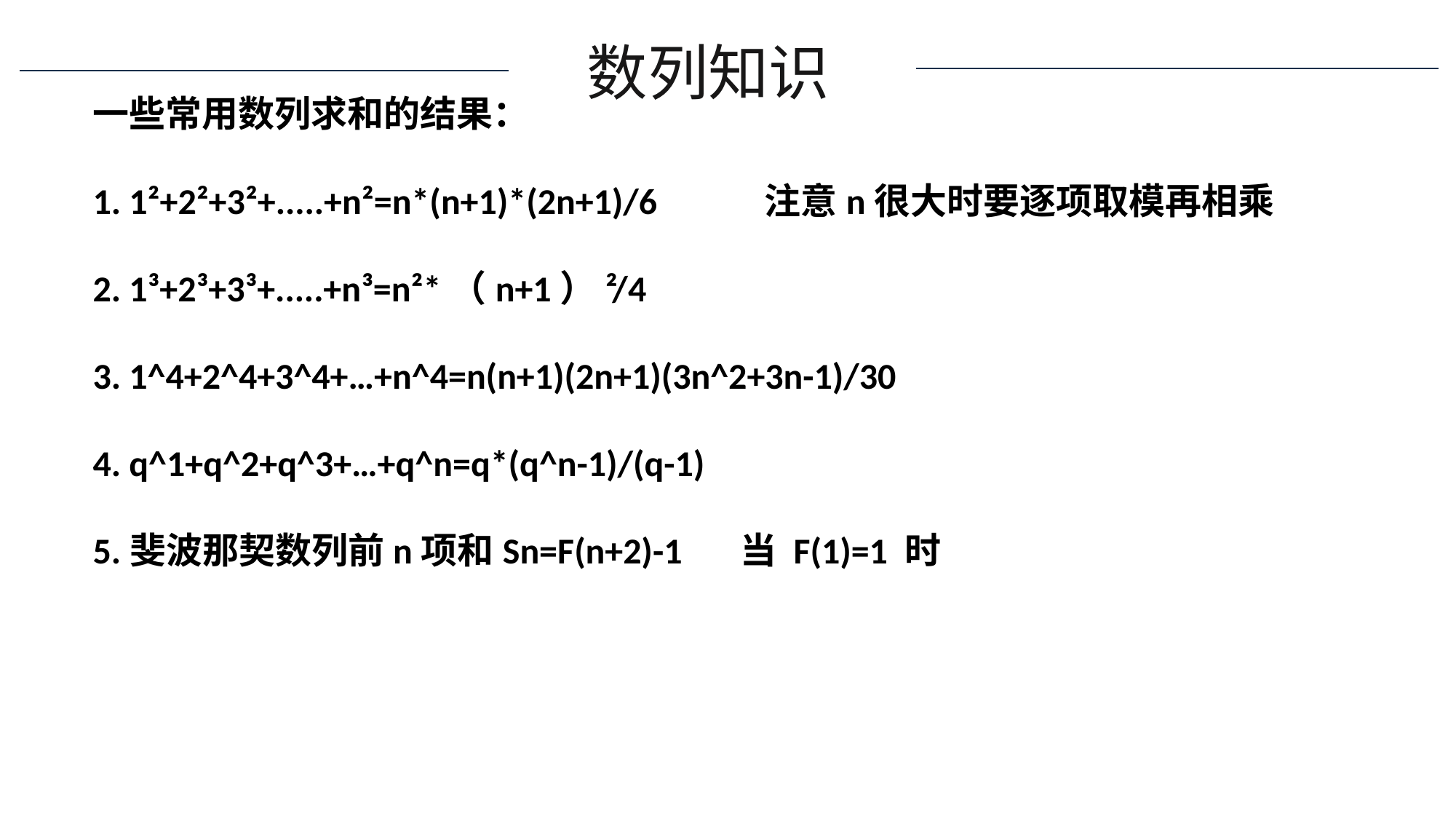

数列知识
一些常用数列求和的结果：

1. 1²+2²+3²+.....+n²=n*(n+1)*(2n+1)/6            注意n很大时要逐项取模再相乘

2. 1³+2³+3³+.....+n³=n²*（n+1）²/4

3. 1^4+2^4+3^4+…+n^4=n(n+1)(2n+1)(3n^2+3n-1)/30

4. q^1+q^2+q^3+…+q^n=q*(q^n-1)/(q-1)

5.斐波那契数列前n项和Sn=F(n+2)-1      当 F(1)=1 时